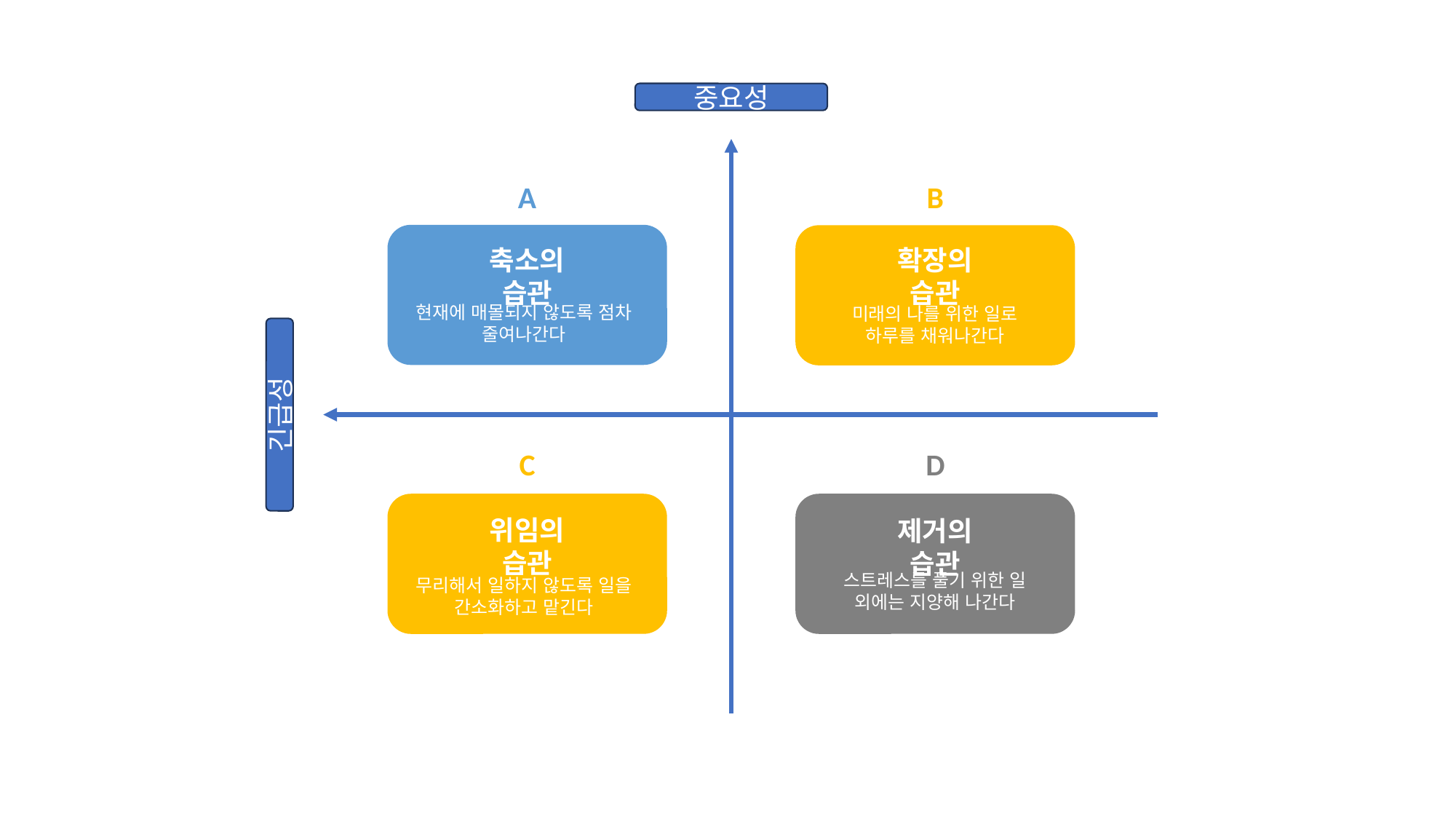

중요성
A
B

축소의 습관
확장의 습관
현재에 매몰되지 않도록 점차 줄여나간다
미래의 나를 위한 일로 하루를 채워나간다
긴급성
C
D

위임의 습관
제거의 습관
스트레스를 풀기 위한 일 외에는 지양해 나간다
무리해서 일하지 않도록 일을 간소화하고 맡긴다